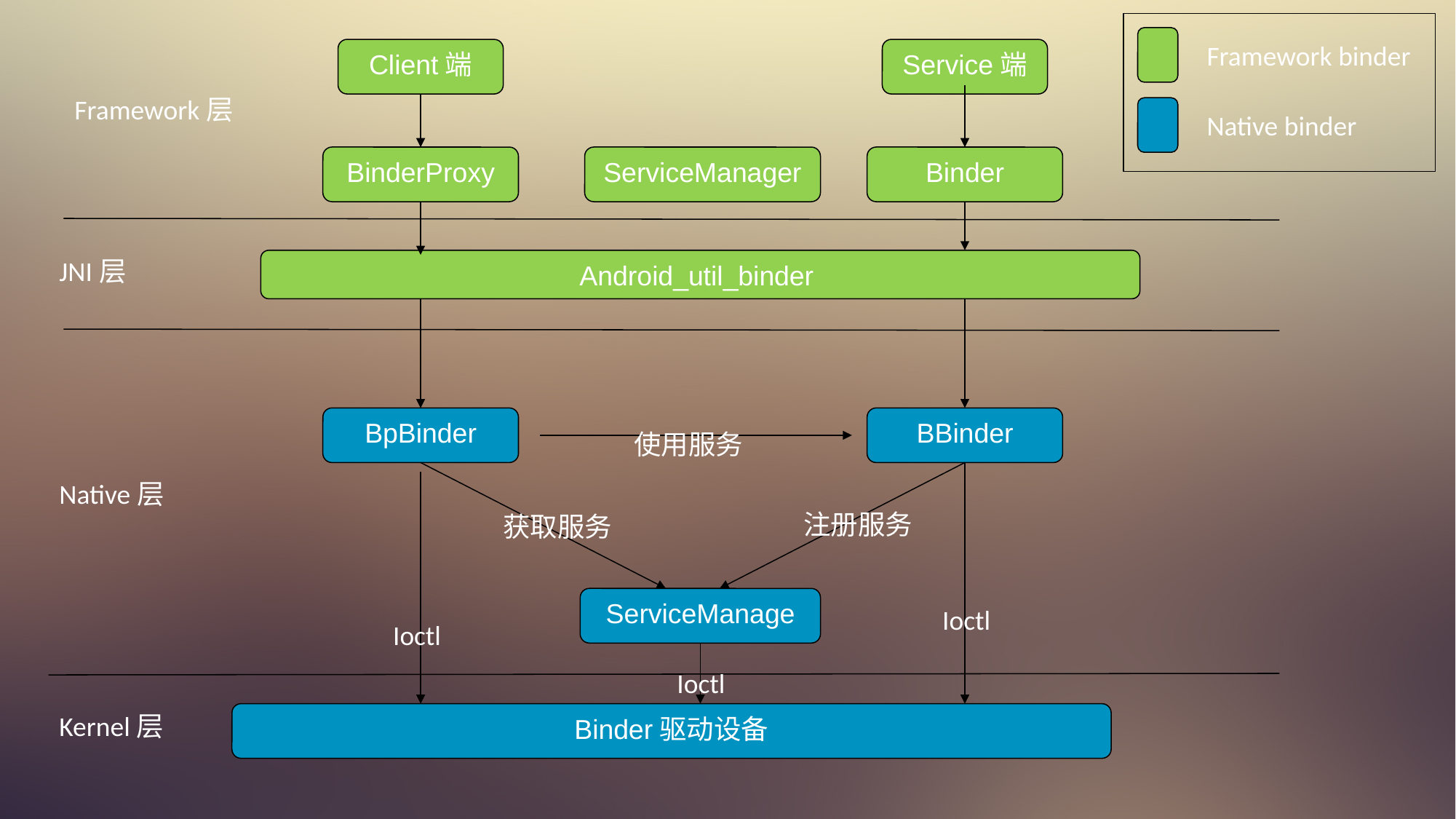

Framework binder
Client端
Service端
Framework层

Native binder
BinderProxy
ServiceManager
Binder
JNI层
Android_util_binder
BpBinder
BBinder
使用服务
Native层
注册服务
获取服务
ServiceManage
Ioctl
Ioctl
Ioctl
Kernel层
Binder驱动设备